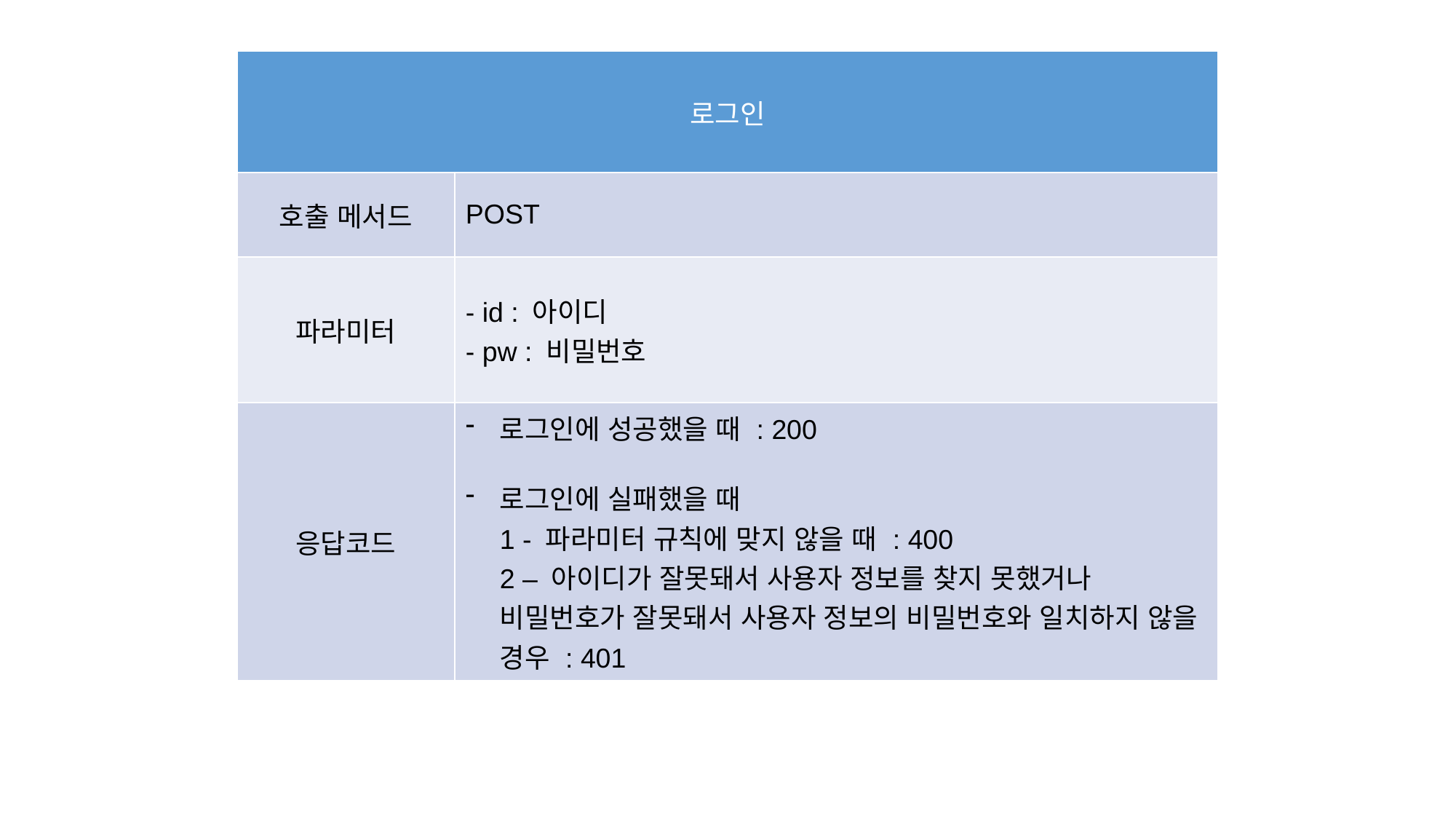

| 로그인 |  |
| --- | --- |
| 호출 메서드 | POST |
| 파라미터 | - id : 아이디 - pw : 비밀번호 |
| 응답코드 | 로그인에 성공했을 때 : 200 로그인에 실패했을 때 1 - 파라미터 규칙에 맞지 않을 때 : 400 2 – 아이디가 잘못돼서 사용자 정보를 찾지 못했거나 비밀번호가 잘못돼서 사용자 정보의 비밀번호와 일치하지 않을 경우 : 401 |